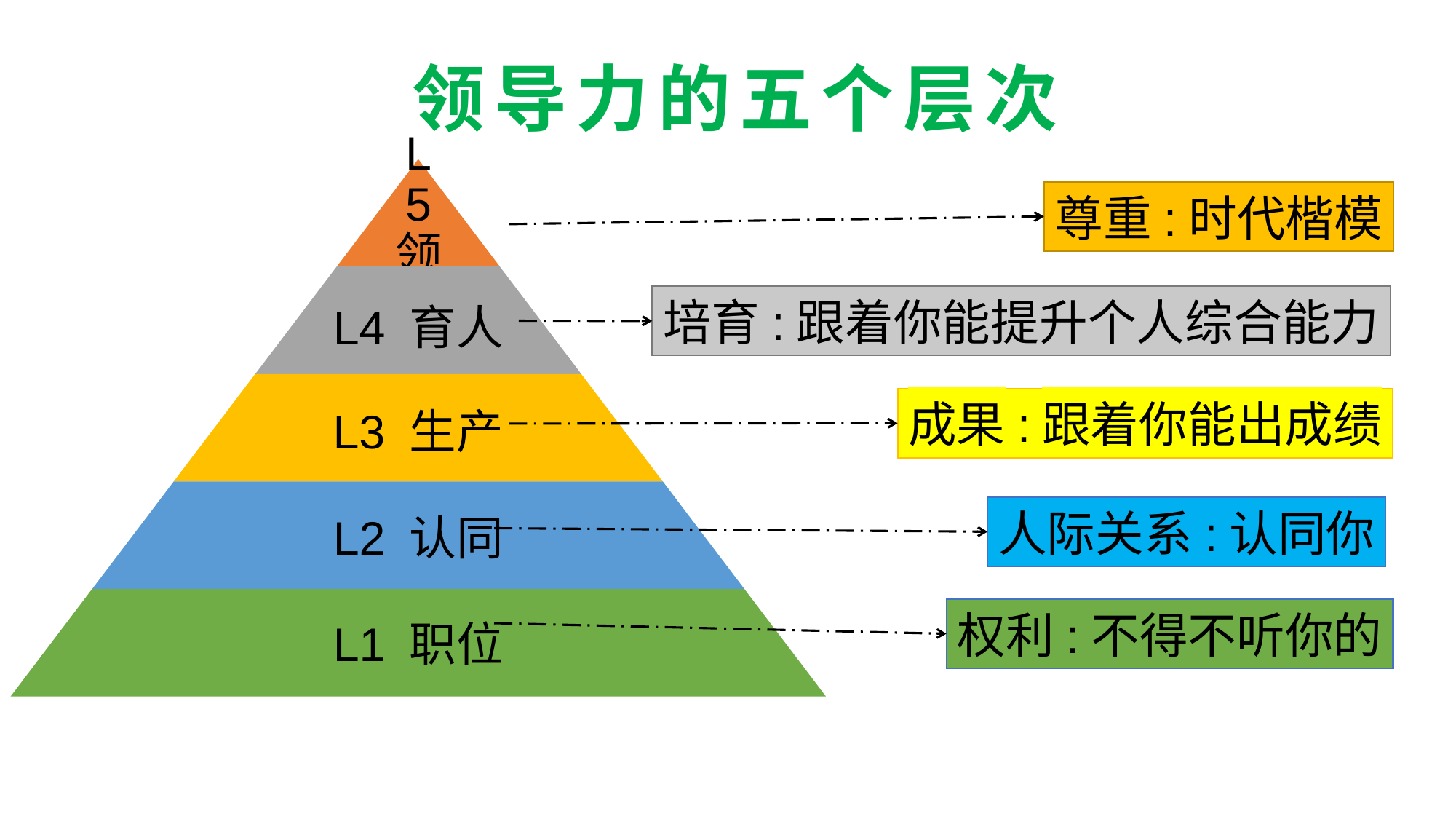

领导力的五个层次
L5 领袖
L4 育人
L3 生产
L2 认同
L1 职位
尊重:时代楷模
培育:跟着你能提升个人综合能力
成果:跟着你能出成绩
人际关系:认同你
权利:不得不听你的